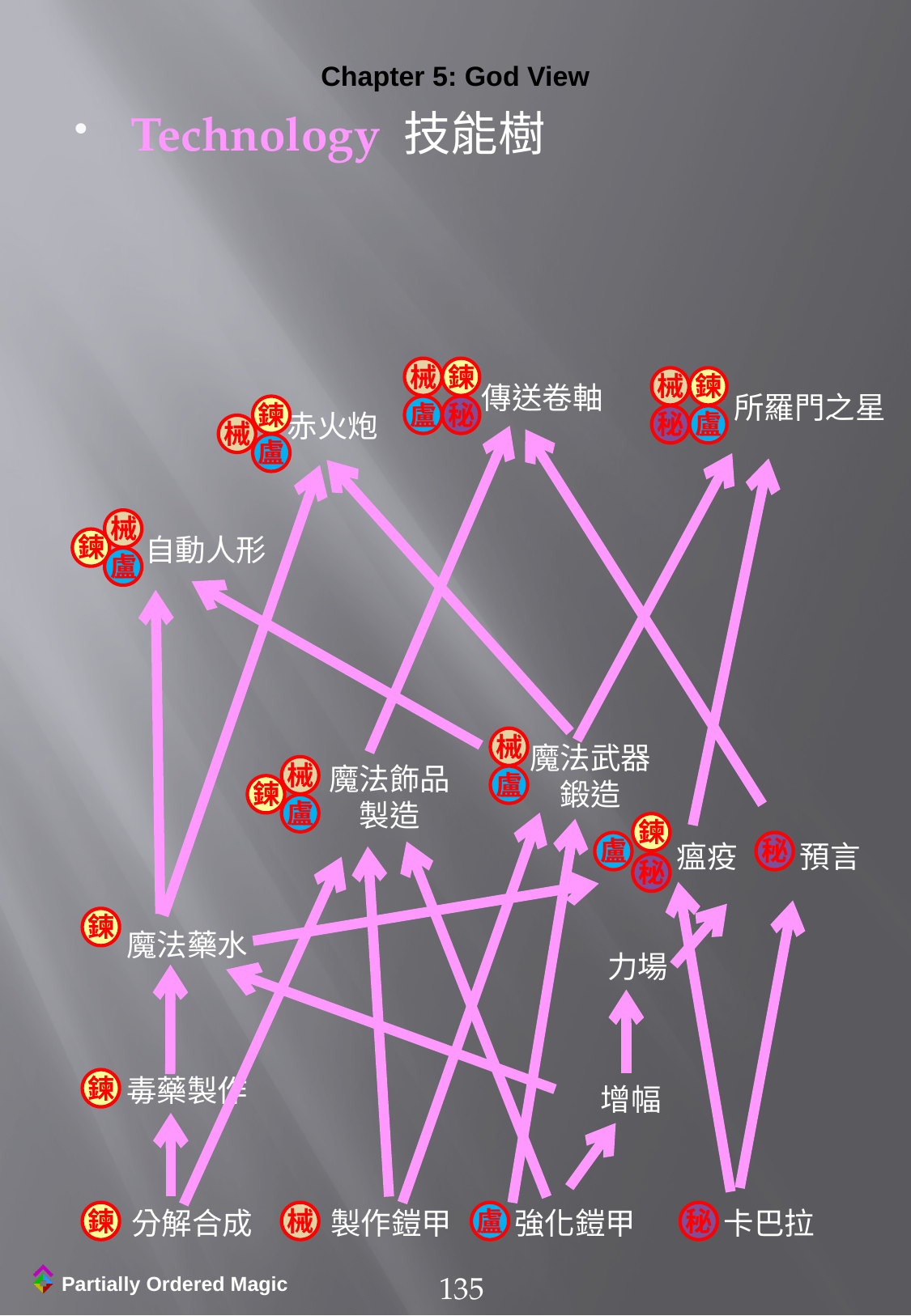

# Chapter 5: God View
Technology 技能樹

械

鍊

械

鍊

傳送卷軸
所羅門之星
鍊

盧

秘

赤火炮
秘

盧

械

盧

械

鍊

自動人形
盧

械

魔法武器
鍛造
械

魔法飾品
製造
盧

鍊

盧

鍊

盧

秘

瘟疫
預言
秘

鍊

魔法藥水
力場
鍊

毒藥製作
增幅
鍊

分解合成
械

製作鎧甲
盧

秘

卡巴拉
強化鎧甲